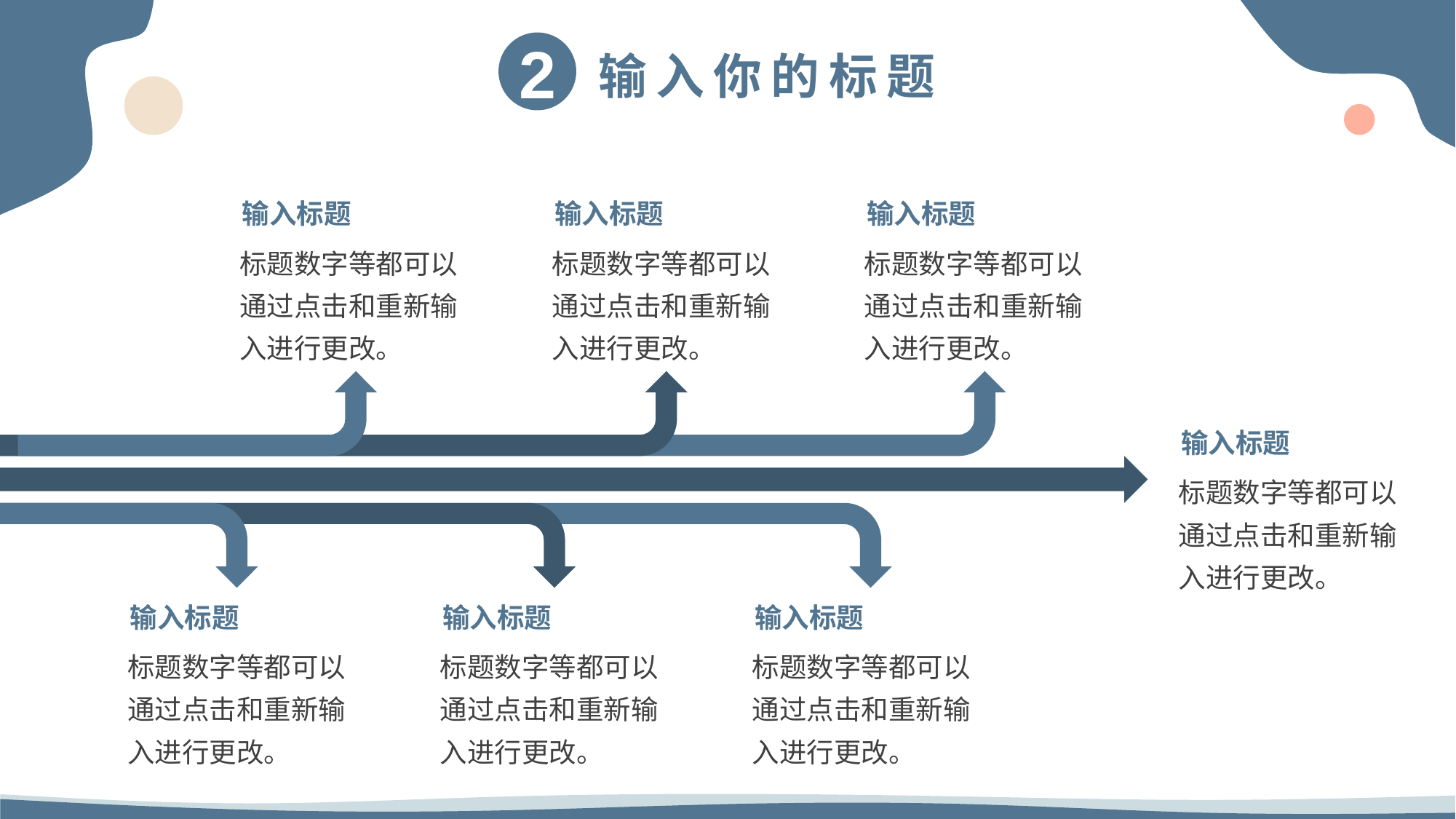

输入标题
标题数字等都可以通过点击和重新输入进行更改。
输入标题
标题数字等都可以通过点击和重新输入进行更改。
输入标题
标题数字等都可以通过点击和重新输入进行更改。

输入标题
标题数字等都可以通过点击和重新输入进行更改。

输入标题
标题数字等都可以通过点击和重新输入进行更改。
输入标题
标题数字等都可以通过点击和重新输入进行更改。
输入标题
标题数字等都可以通过点击和重新输入进行更改。